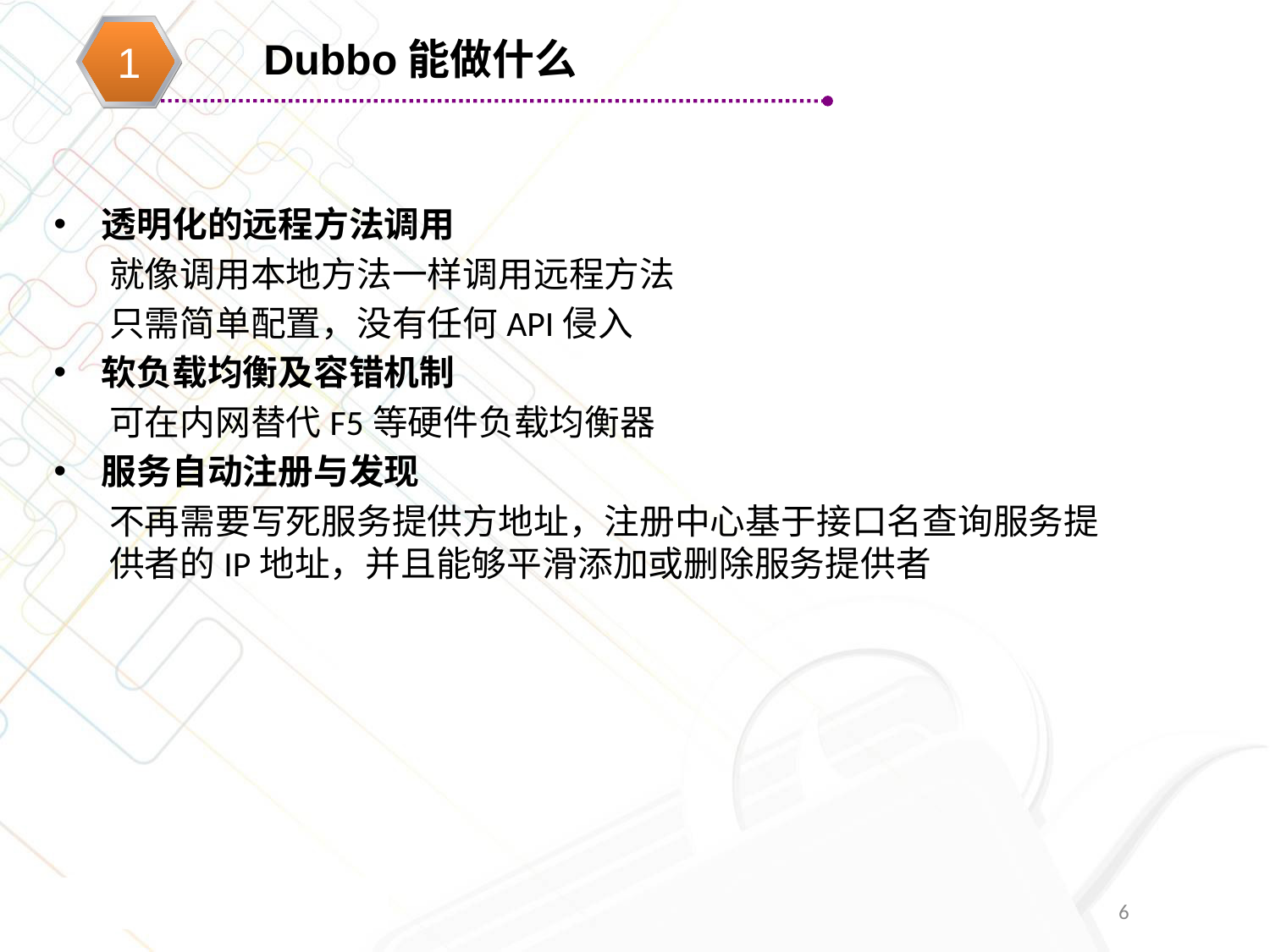

Dubbo能做什么
1

透明化的远程方法调用
就像调用本地方法一样调用远程方法
只需简单配置，没有任何API侵入
软负载均衡及容错机制
可在内网替代F5等硬件负载均衡器
服务自动注册与发现
不再需要写死服务提供方地址，注册中心基于接口名查询服务提供者的IP地址，并且能够平滑添加或删除服务提供者
6